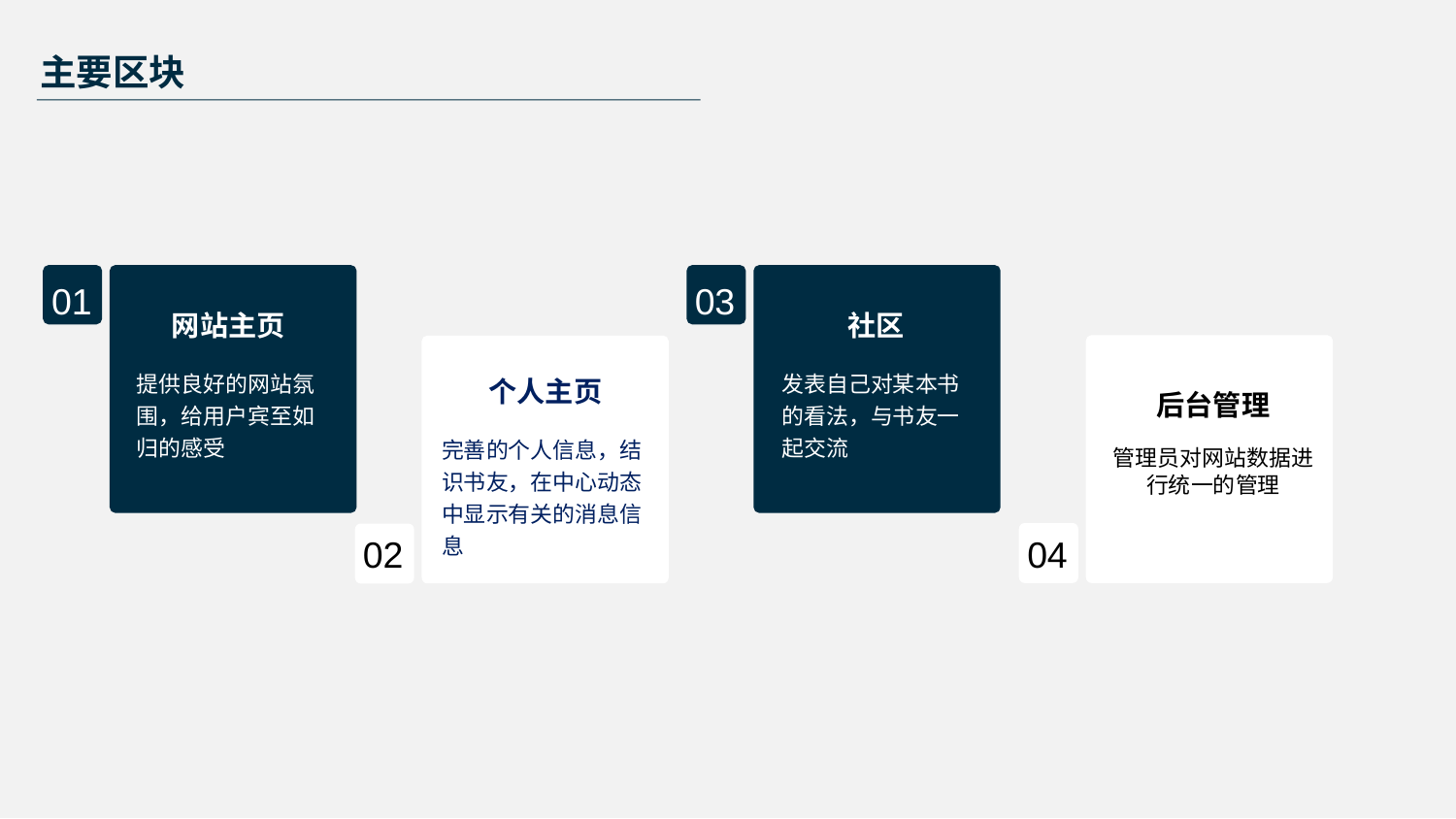

主要区块

01
03
社区

发表自己对某本书的看法，与书友一起交流
网站主页

提供良好的网站氛围，给用户宾至如归的感受

个人主页

完善的个人信息，结识书友，在中心动态中显示有关的消息信息
后台管理

管理员对网站数据进行统一的管理

04
02